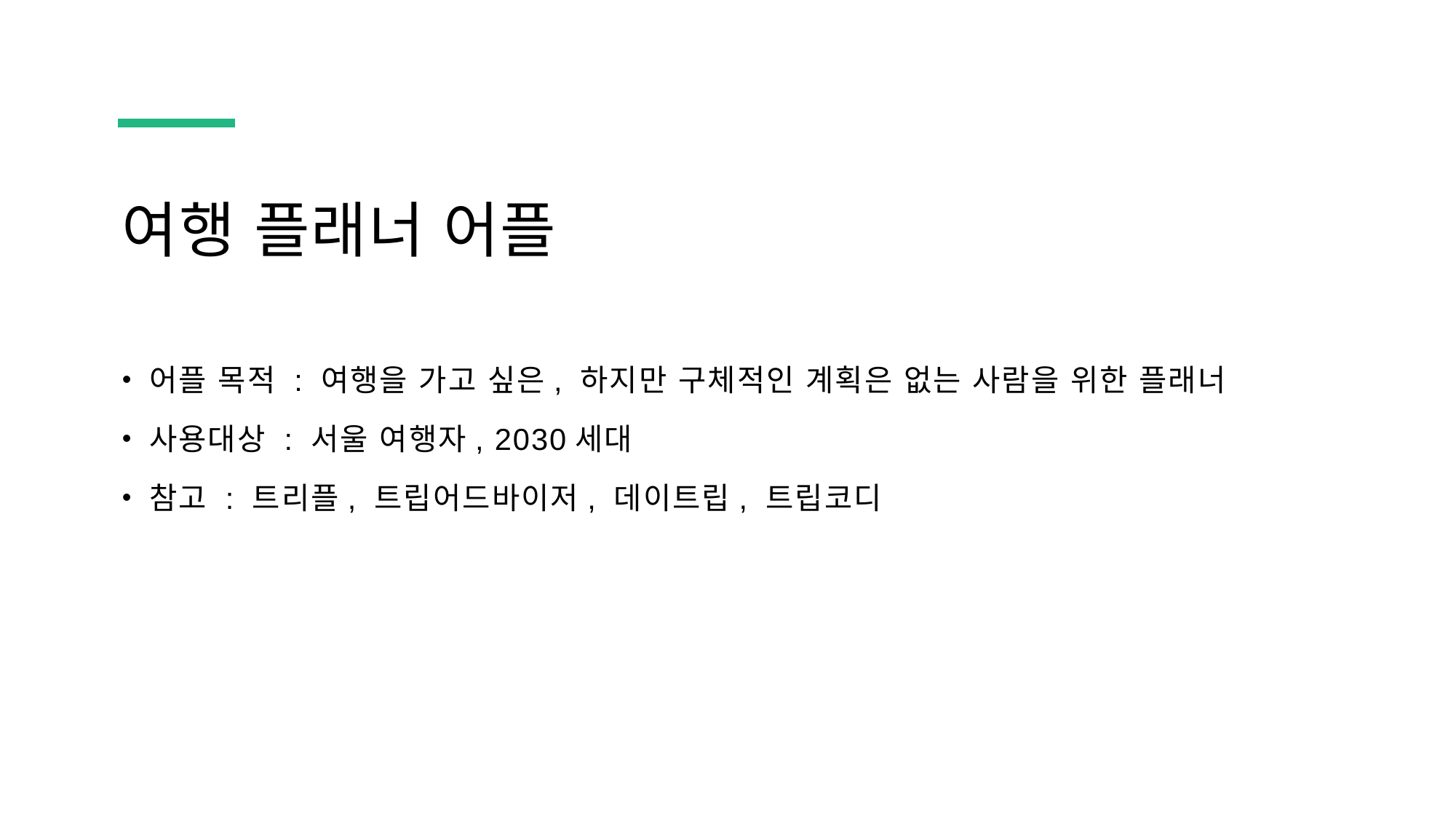

# 여행 플래너 어플
어플 목적 : 여행을 가고 싶은, 하지만 구체적인 계획은 없는 사람을 위한 플래너
사용대상 : 서울 여행자, 2030세대
참고 : 트리플, 트립어드바이저, 데이트립, 트립코디